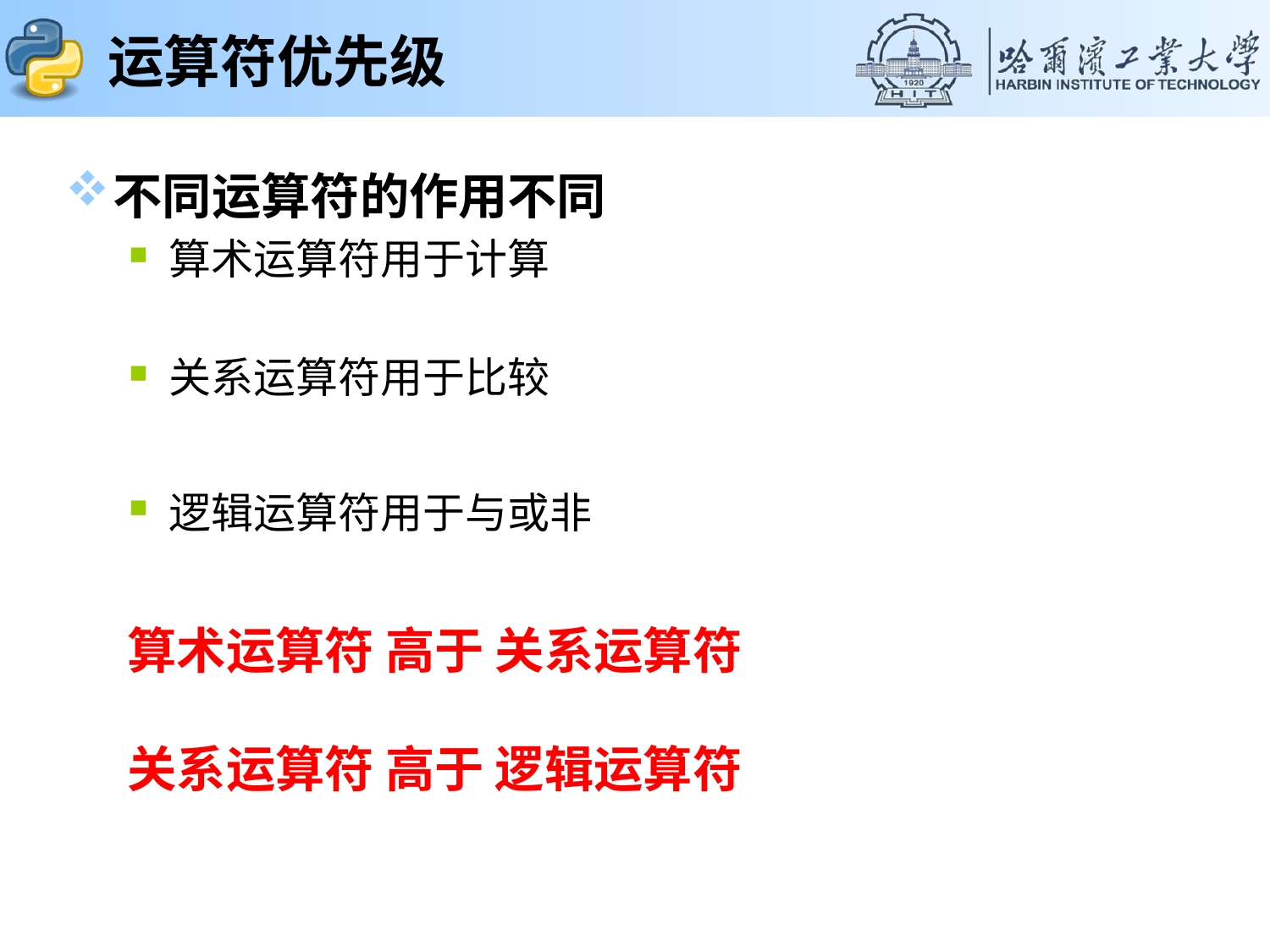

# 运算符优先级
不同运算符的作用不同
算术运算符用于计算

关系运算符用于比较

逻辑运算符用于与或非
算术运算符 高于 关系运算符

关系运算符 高于 逻辑运算符